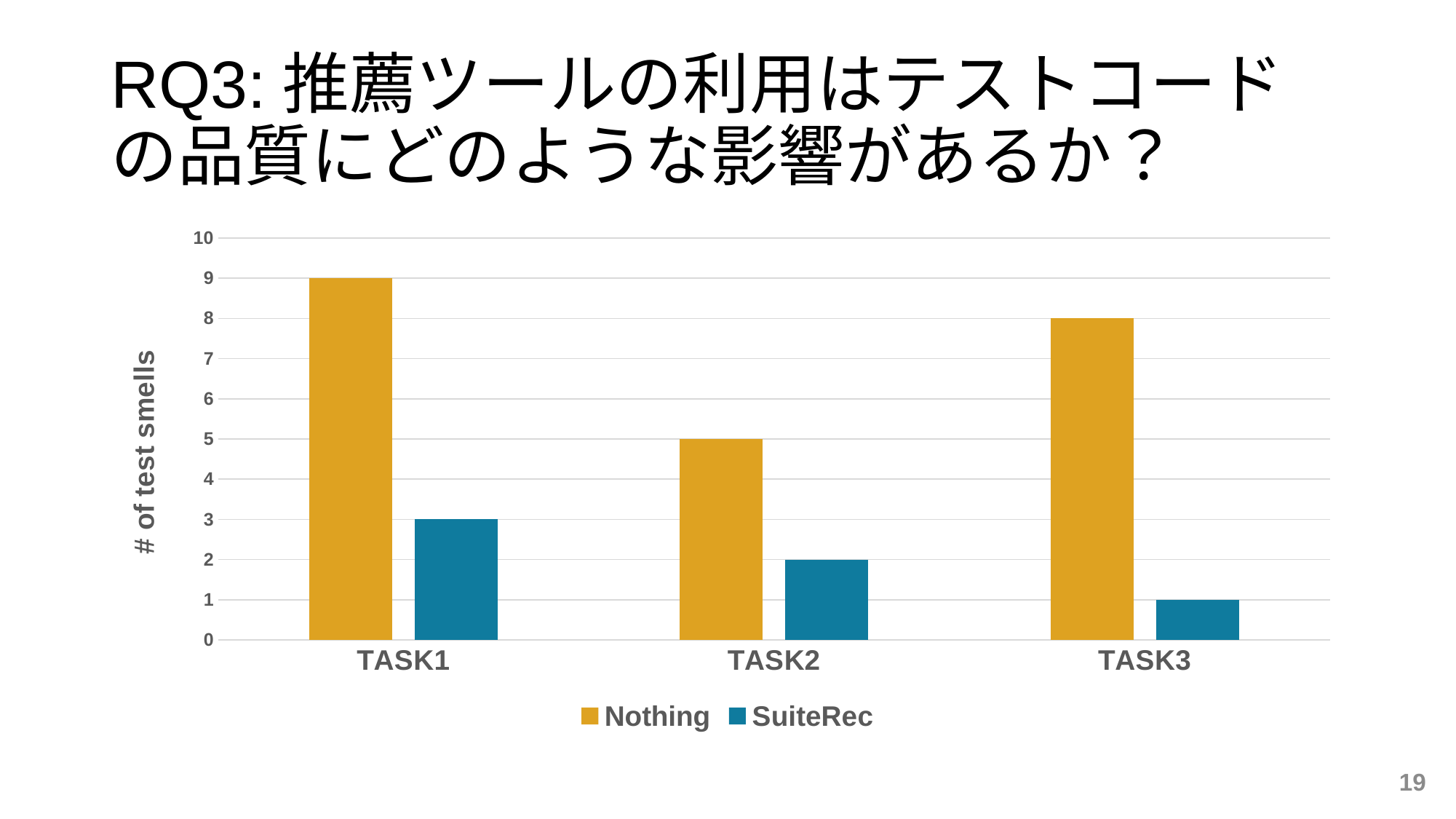

# RQ3:推薦ツールの利用はテストコードの品質にどのような影響があるか？

### Chart

| Category | Nothing | SuiteRec |
|---|---|---|
| TASK1 | 9.0 | 3.0 |
| TASK2 | 5.0 | 2.0 |
| TASK3 | 8.0 | 1.0 |
19